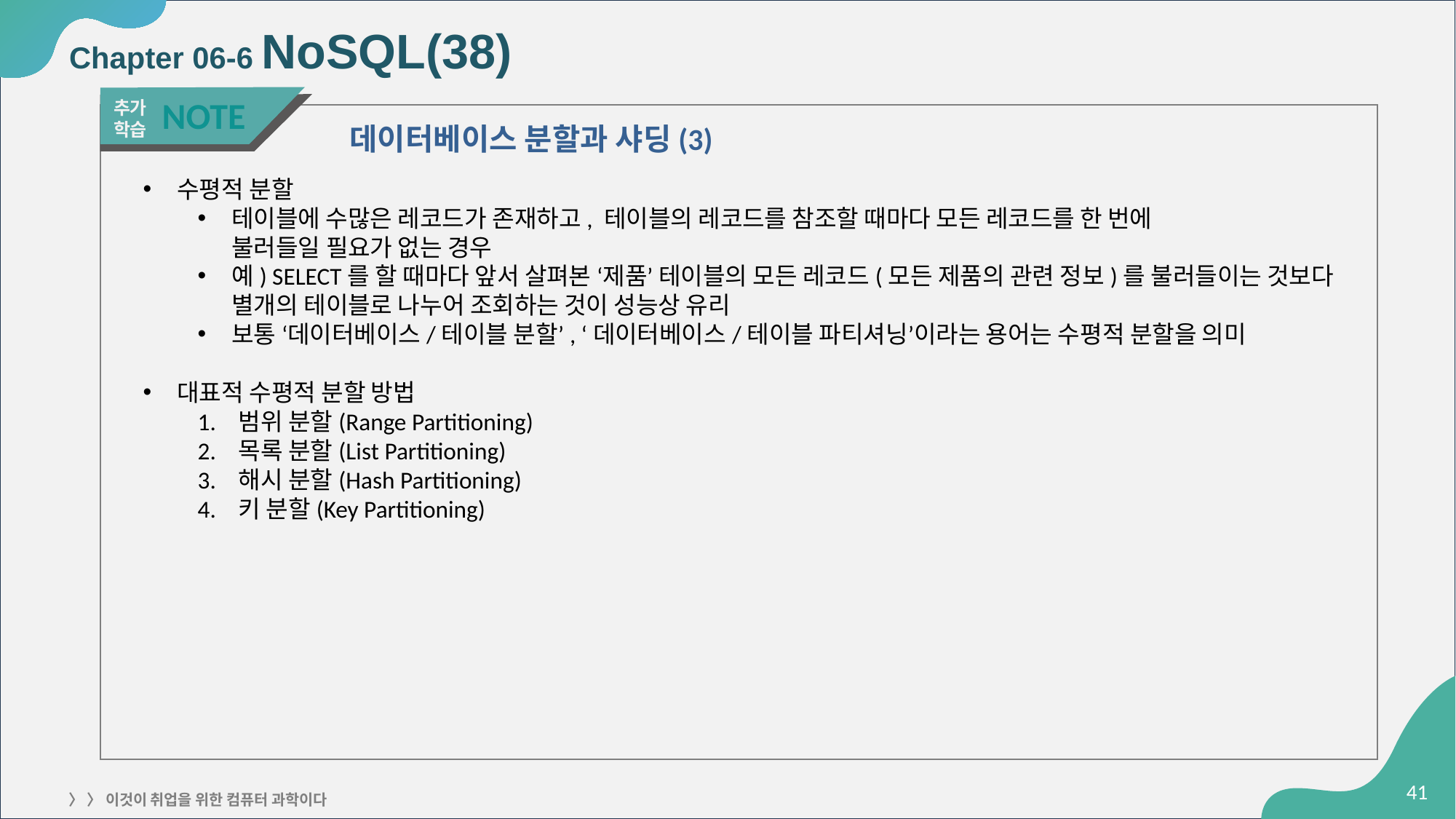

# Chapter 06-6 NoSQL(38)

NOTE
추가
학습

데이터베이스 분할과 샤딩(3)
수평적 분할
테이블에 수많은 레코드가 존재하고, 테이블의 레코드를 참조할 때마다 모든 레코드를 한 번에
불러들일 필요가 없는 경우
예) SELECT를 할 때마다 앞서 살펴본 ‘제품’ 테이블의 모든 레코드(모든 제품의 관련 정보)를 불러들이는 것보다 별개의 테이블로 나누어 조회하는 것이 성능상 유리
보통 ‘데이터베이스/테이블 분할’, ‘데이터베이스/테이블 파티셔닝’이라는 용어는 수평적 분할을 의미

대표적 수평적 분할 방법
범위 분할(Range Partitioning)
목록 분할(List Partitioning)
해시 분할(Hash Partitioning)
키 분할(Key Partitioning)
41
〉 〉 이것이 취업을 위한 컴퓨터 과학이다